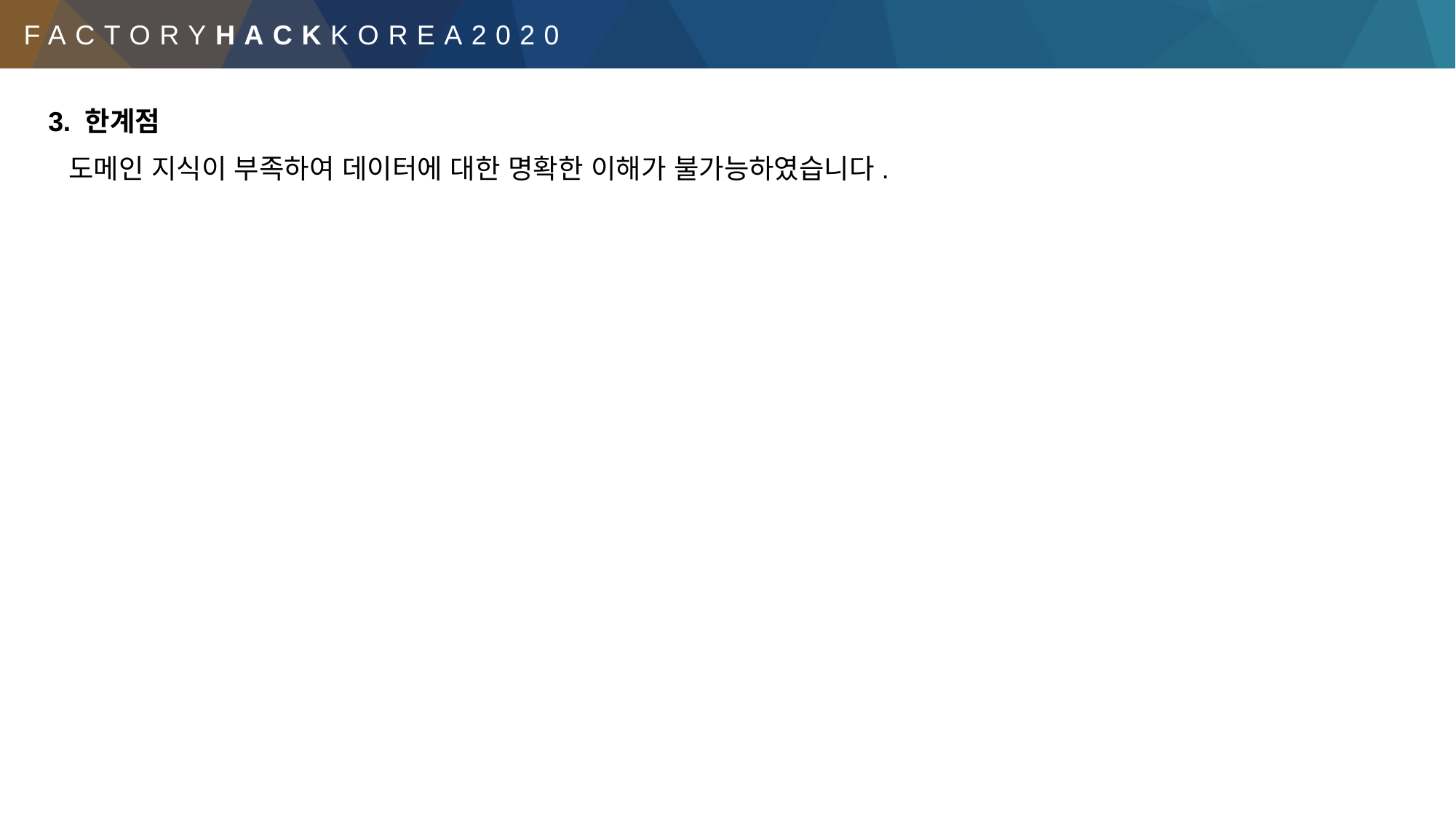

3. 한계점
도메인 지식이 부족하여 데이터에 대한 명확한 이해가 불가능하였습니다.